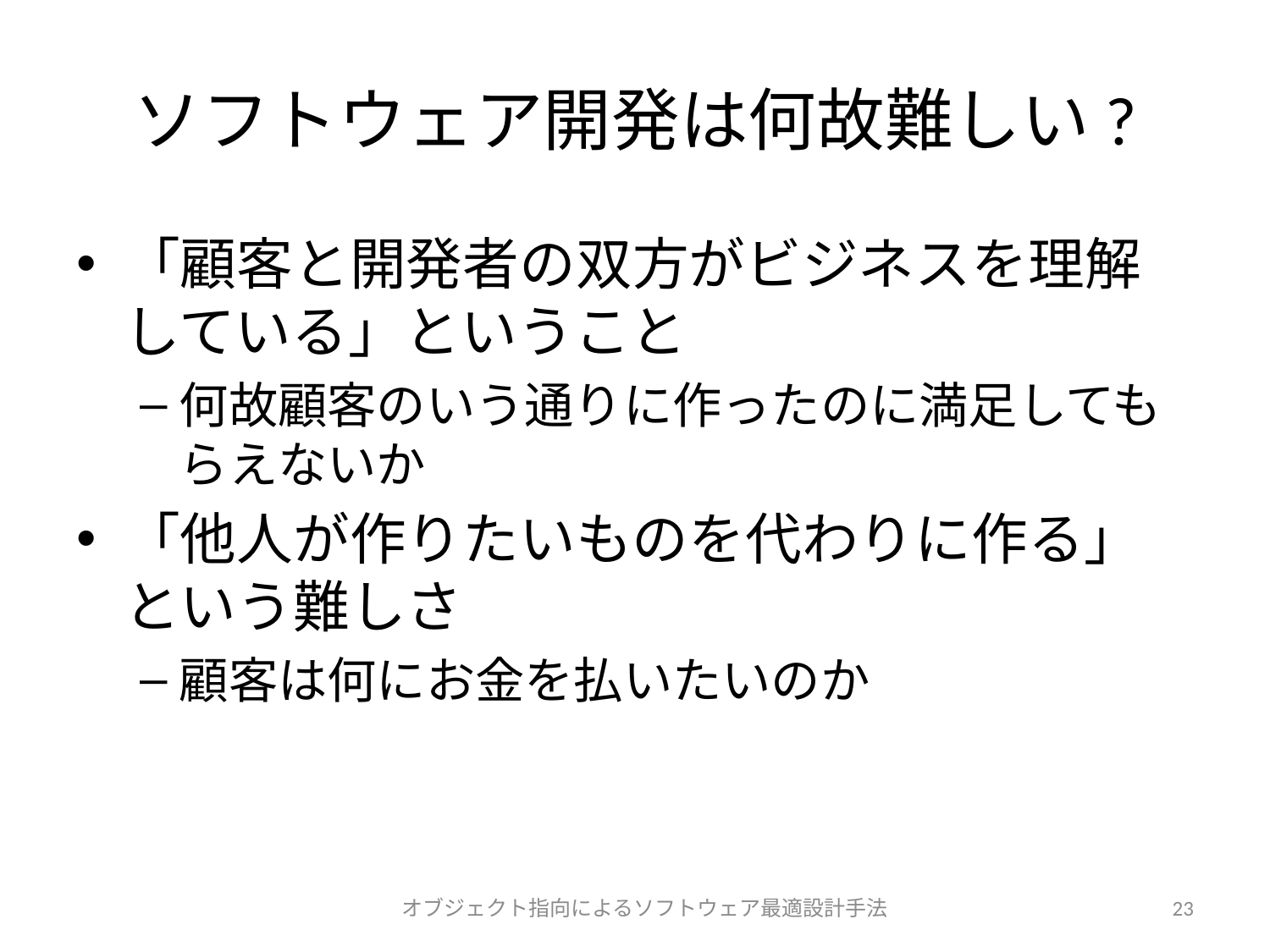

# ソフトウェア開発は何故難しい?
「顧客と開発者の双方がビジネスを理解している」ということ
何故顧客のいう通りに作ったのに満足してもらえないか
「他人が作りたいものを代わりに作る」という難しさ
顧客は何にお金を払いたいのか
オブジェクト指向によるソフトウェア最適設計手法
23